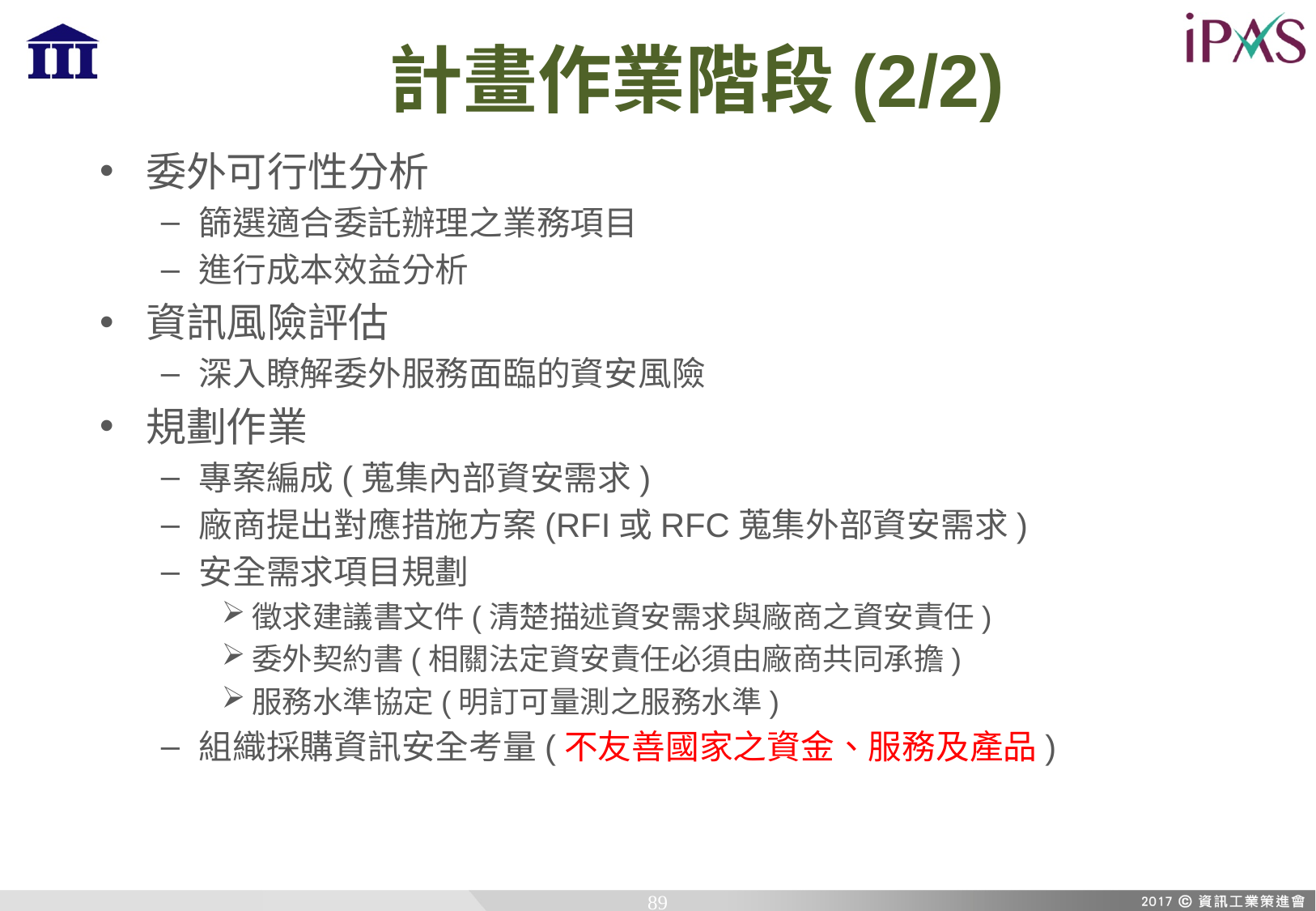

# 計畫作業階段(2/2)
委外可行性分析
篩選適合委託辦理之業務項目
進行成本效益分析
資訊風險評估
深入瞭解委外服務面臨的資安風險
規劃作業
專案編成(蒐集內部資安需求)
廠商提出對應措施方案(RFI或RFC蒐集外部資安需求)
安全需求項目規劃
徵求建議書文件(清楚描述資安需求與廠商之資安責任)
委外契約書(相關法定資安責任必須由廠商共同承擔)
服務水準協定(明訂可量測之服務水準)
組織採購資訊安全考量(不友善國家之資金、服務及產品)
89